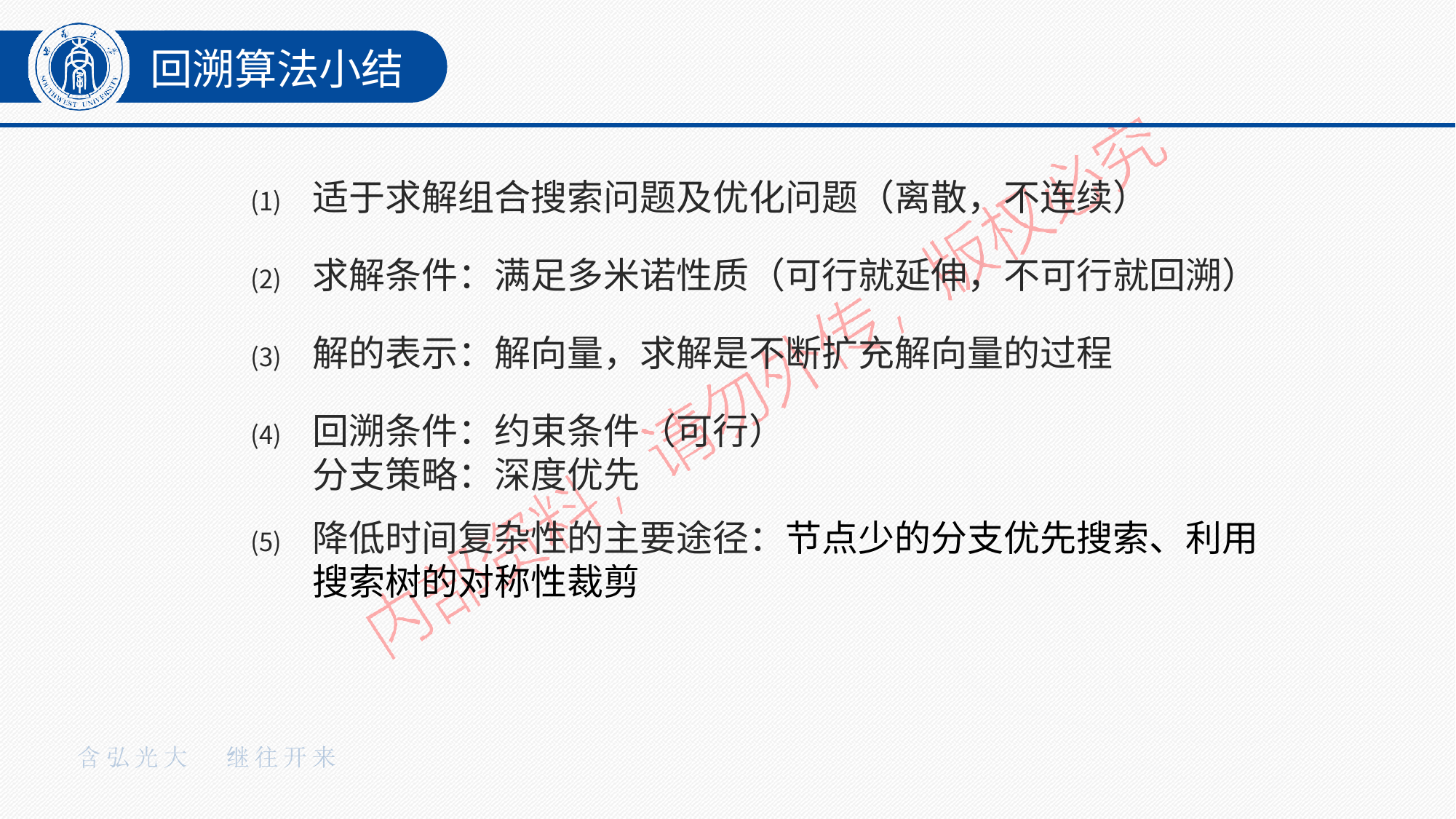

# 回溯算法小结

适于求解组合搜索问题及优化问题（离散，不连续）

求解条件：满足多米诺性质（可行就延伸，不可行就回溯）

解的表示：解向量，求解是不断扩充解向量的过程

回溯条件：约束条件（可行） 分支策略：深度优先
降低时间复杂性的主要途径：节点少的分支优先搜索、利用 搜索树的对称性裁剪